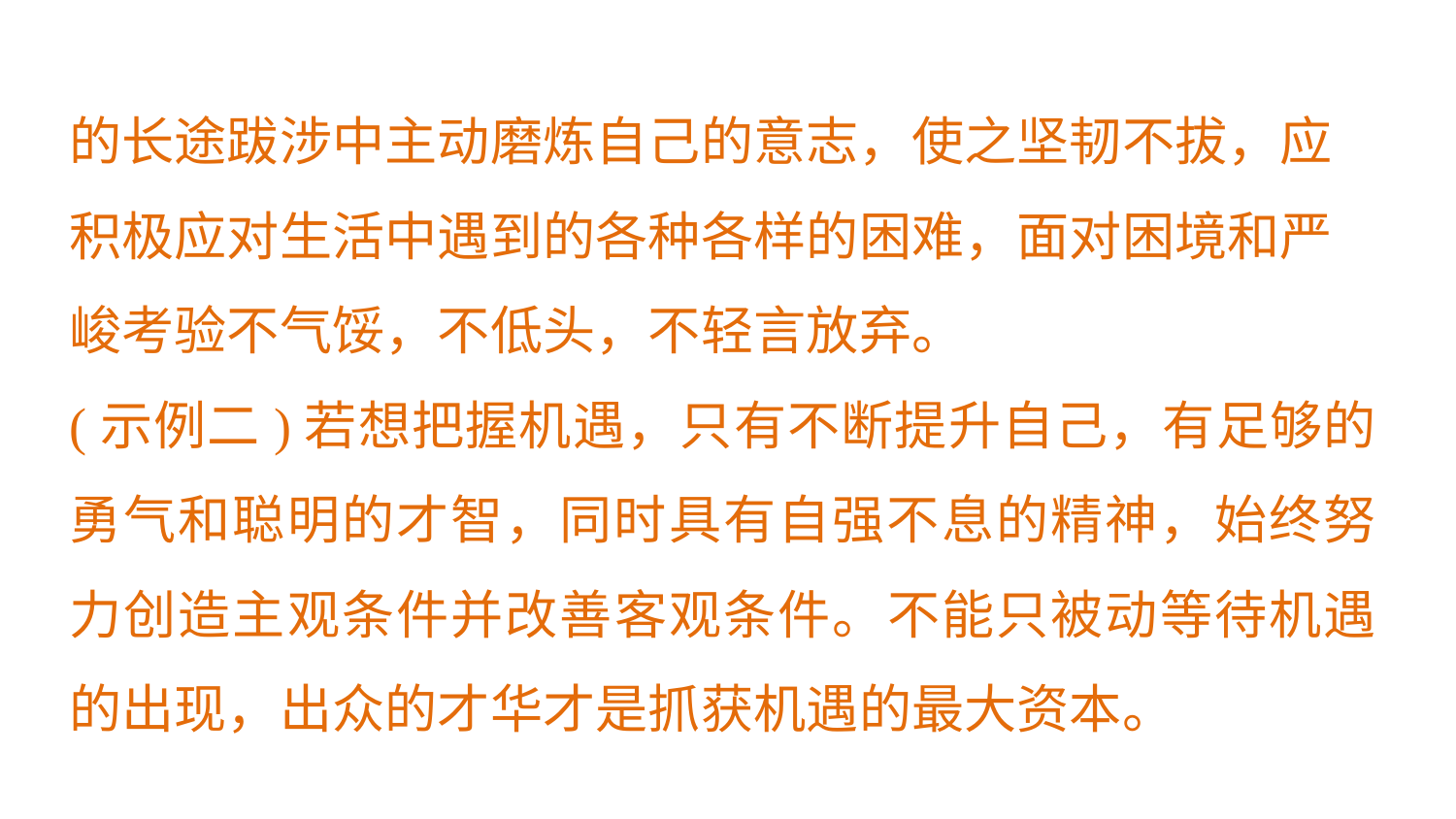

的长途跋涉中主动磨炼自己的意志，使之坚韧不拔，应积极应对生活中遇到的各种各样的困难，面对困境和严峻考验不气馁，不低头，不轻言放弃。
(示例二)若想把握机遇，只有不断提升自己，有足够的勇气和聪明的才智，同时具有自强不息的精神，始终努力创造主观条件并改善客观条件。不能只被动等待机遇的出现，出众的才华才是抓获机遇的最大资本。